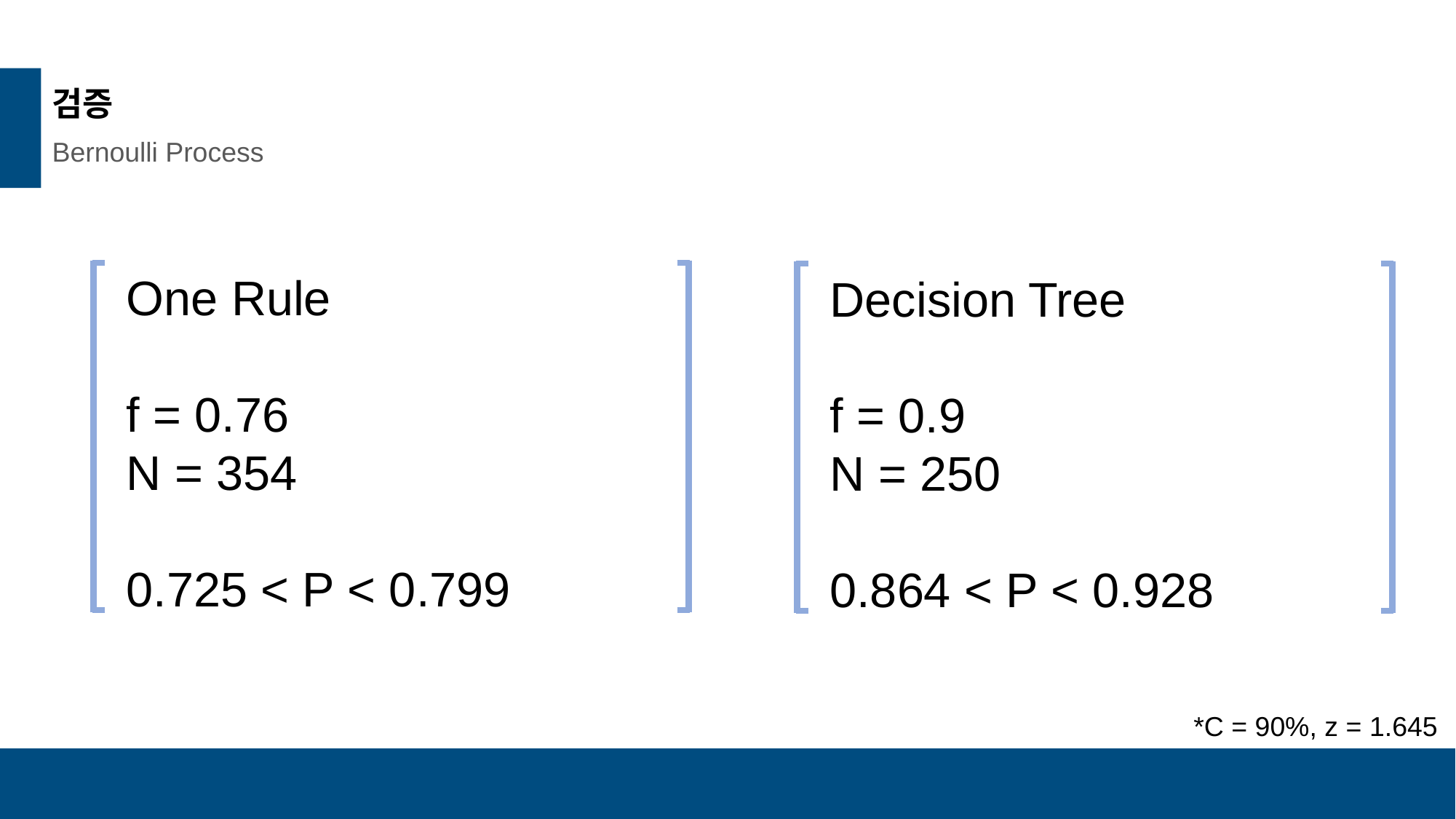

검증
Bernoulli Process
One Rule

f = 0.76
N = 354

0.725 < P < 0.799

Decision Tree

f = 0.9
N = 250

0.864 < P < 0.928
*C = 90%, z = 1.645